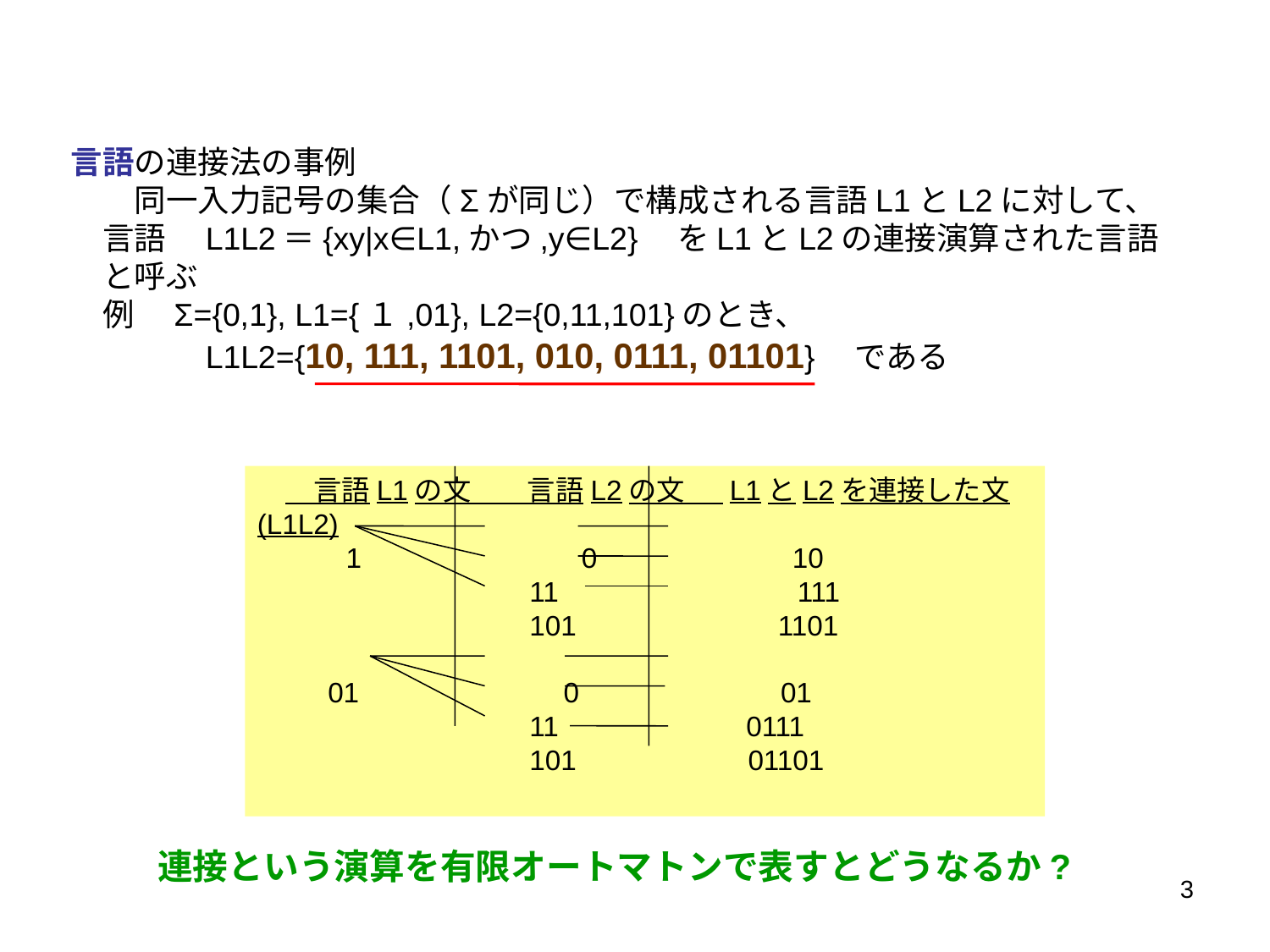

言語の連接法の事例
　　同一入力記号の集合（Σが同じ）で構成される言語L1とL2に対して、
　言語　L1L2＝{xy|x∈L1,かつ,y∈L2}　をL1とL2の連接演算された言語
　と呼ぶ
　例　Σ={0,1}, L1={１,01}, L2={0,11,101}のとき、
　　　　L1L2={10, 111, 1101, 010, 0111, 01101}　である

　　言語L1の文　　言語L2の文      L1とL2を連接した文(L1L2)
　　    1            　　　　0                　　10
                       　　　　11　　　　　　　　111
                       　　　　101　　　　　 　  1101

         01          　　　　0                　　 01
                       　　　　11               　　0111
                       　　　　101             　　01101

連接という演算を有限オートマトンで表すとどうなるか?
3